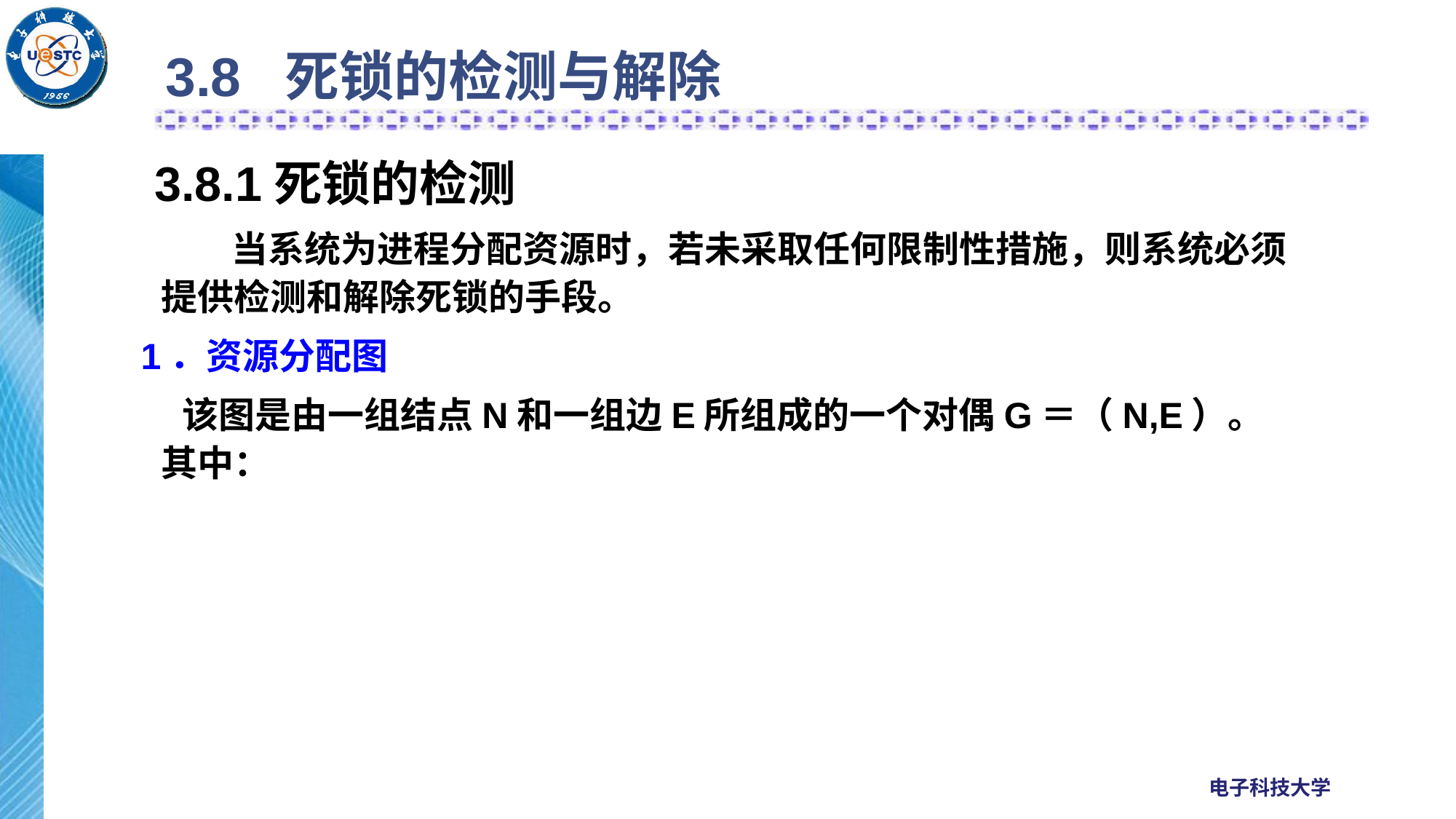

# 3.8  死锁的检测与解除
 3.8.1死锁的检测
          当系统为进程分配资源时，若未采取任何限制性措施，则系统必须提供检测和解除死锁的手段。
1．资源分配图
    该图是由一组结点N和一组边E所组成的一个对偶G＝（N,E）。其中：